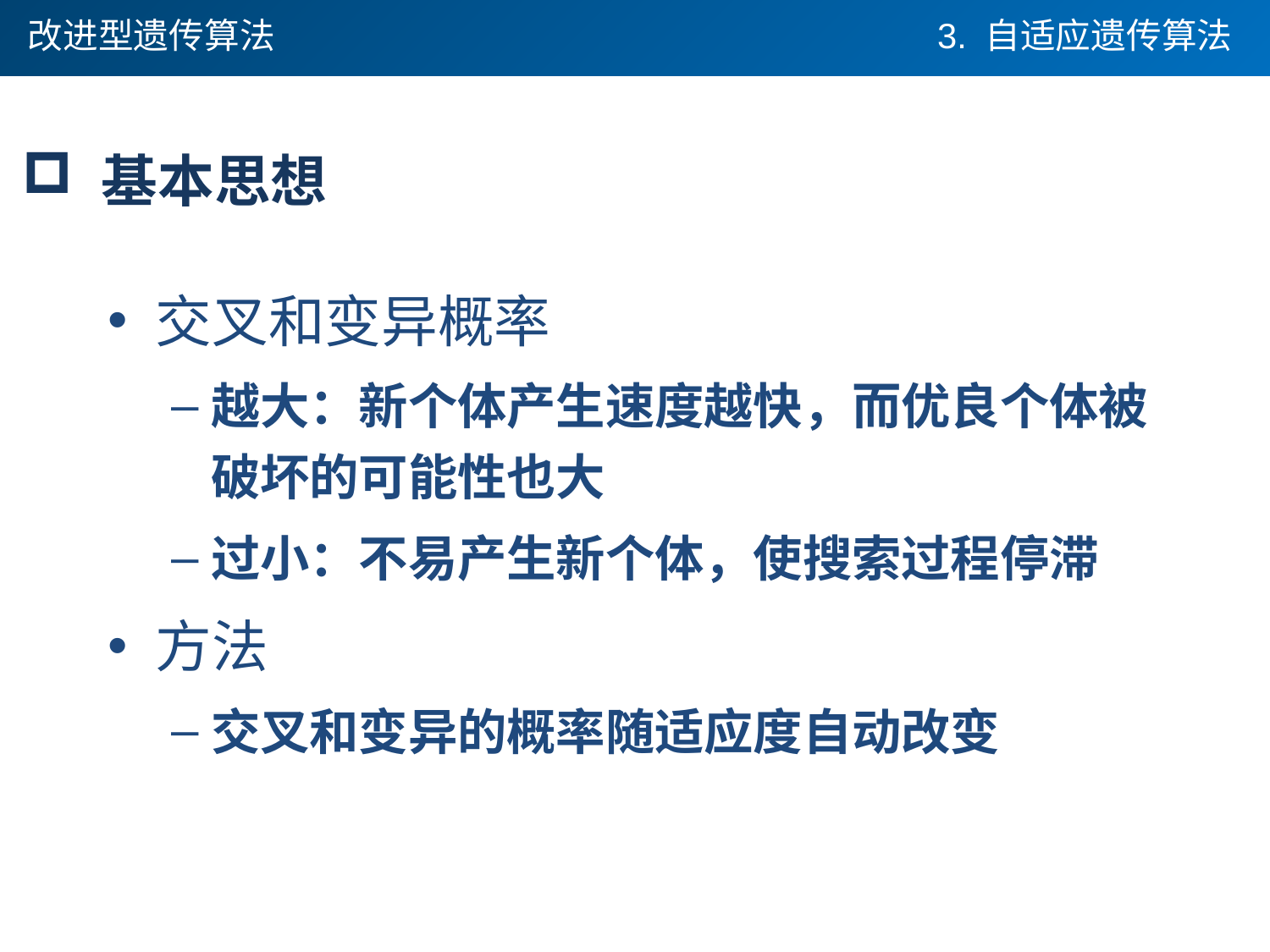

改进型遗传算法
3. 自适应遗传算法
 基本思想
交叉和变异概率
越大：新个体产生速度越快，而优良个体被破坏的可能性也大
过小：不易产生新个体，使搜索过程停滞
方法
交叉和变异的概率随适应度自动改变
70